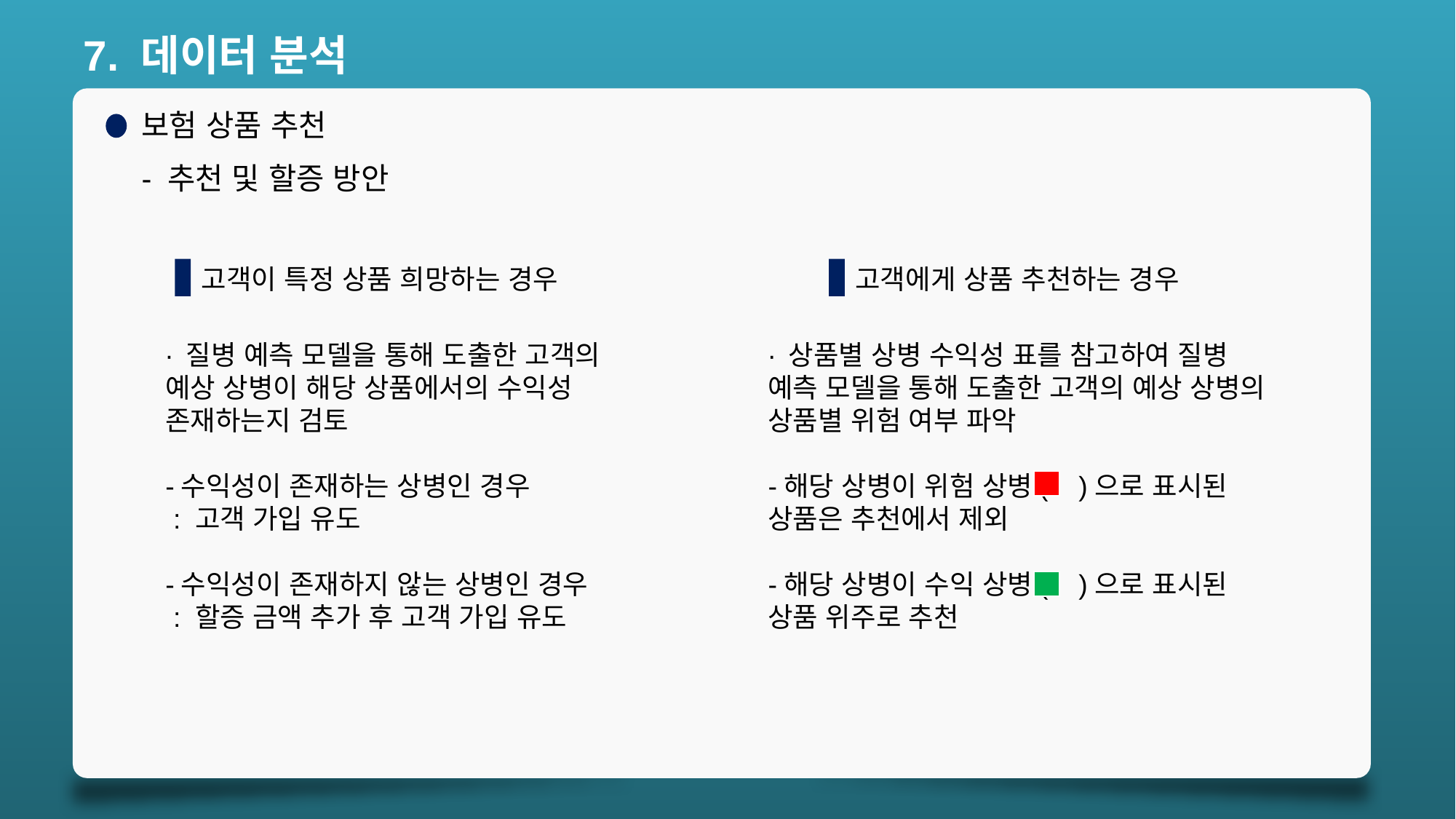

7. 데이터 분석
보험 상품 추천

- 추천 및 할증 방안
고객이 특정 상품 희망하는 경우
고객에게 상품 추천하는 경우

∙ 질병 예측 모델을 통해 도출한 고객의
예상 상병이 해당 상품에서의 수익성 존재하는지 검토

-수익성이 존재하는 상병인 경우
 : 고객 가입 유도

-수익성이 존재하지 않는 상병인 경우
 : 할증 금액 추가 후 고객 가입 유도
∙ 상품별 상병 수익성 표를 참고하여 질병
예측 모델을 통해 도출한 고객의 예상 상병의 상품별 위험 여부 파악

-해당 상병이 위험 상병(    )으로 표시된
상품은 추천에서 제외

-해당 상병이 수익 상병(    )으로 표시된
상품 위주로 추천